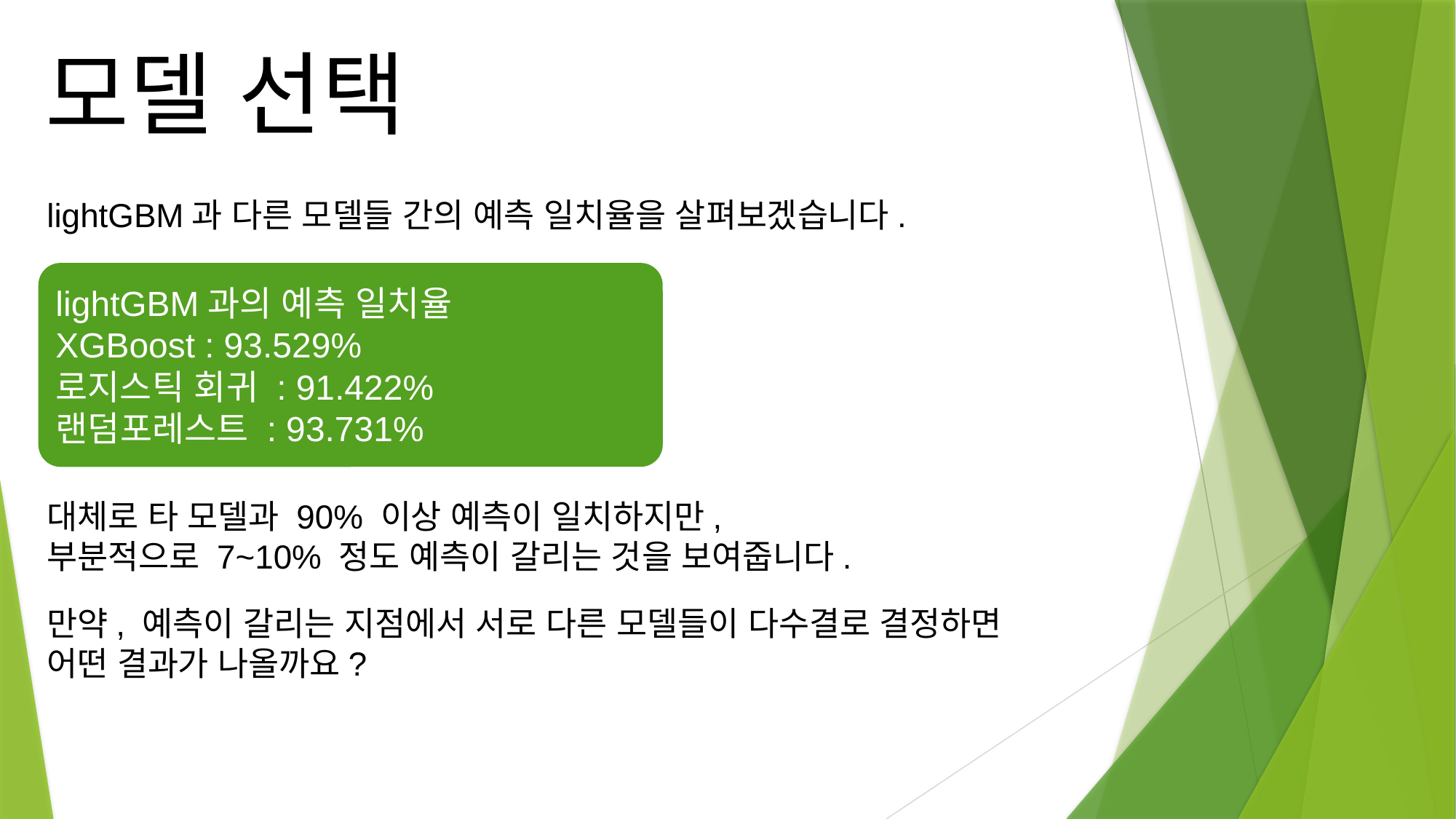

모델 선택
lightGBM과 다른 모델들 간의 예측 일치율을 살펴보겠습니다.
lightGBM과의 예측 일치율
XGBoost : 93.529%
로지스틱 회귀 : 91.422%
랜덤포레스트 : 93.731%
대체로 타 모델과 90% 이상 예측이 일치하지만,
부분적으로 7~10% 정도 예측이 갈리는 것을 보여줍니다.

만약, 예측이 갈리는 지점에서 서로 다른 모델들이 다수결로 결정하면
어떤 결과가 나올까요?